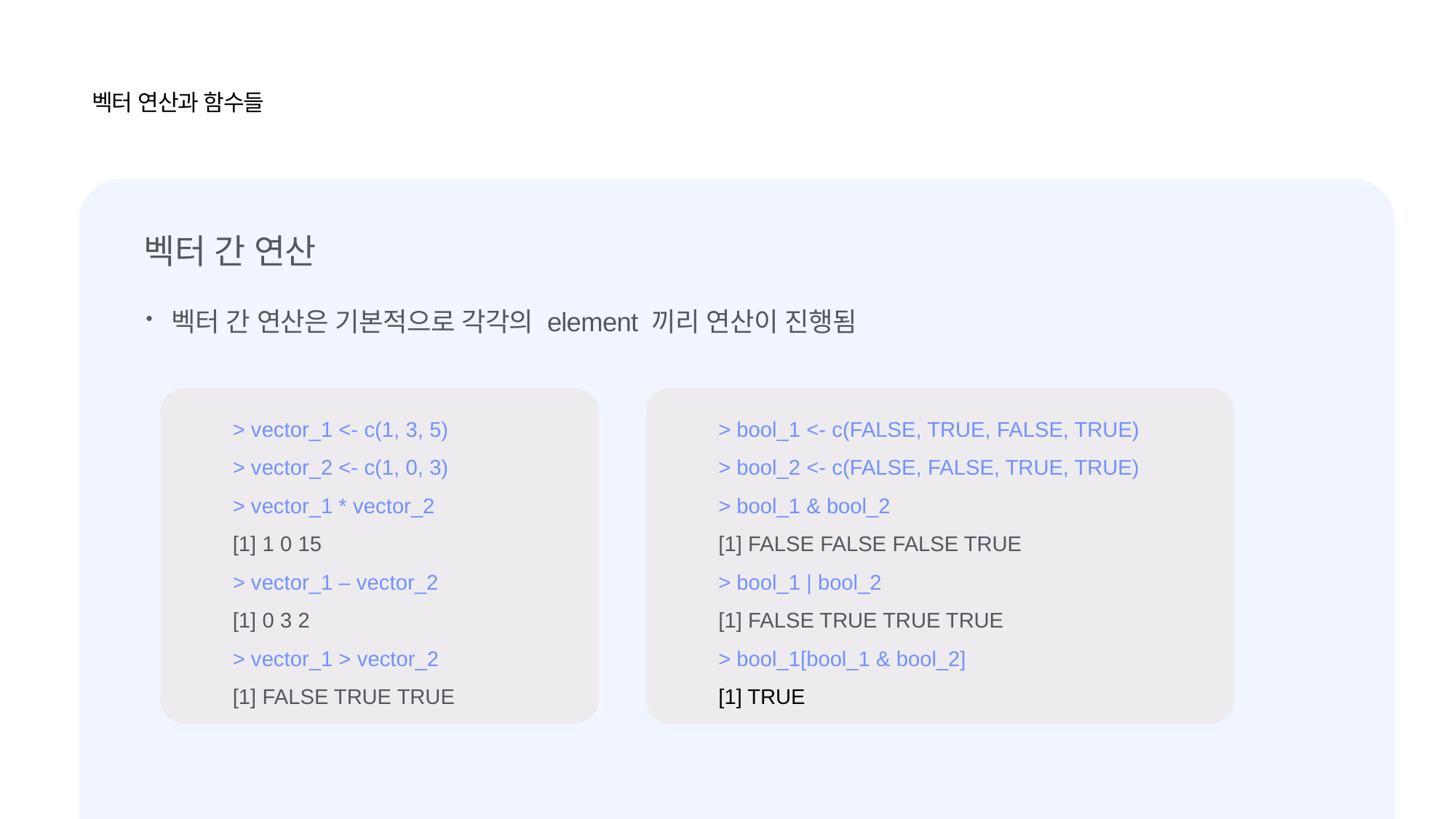

벡터 연산과 함수들

벡터 간 연산
벡터 간 연산은 기본적으로 각각의 element 끼리 연산이 진행됨
> vector_1 <- c(1, 3, 5)
> vector_2 <- c(1, 0, 3)
> vector_1 * vector_2
[1] 1 0 15
> vector_1 – vector_2
[1] 0 3 2
> vector_1 > vector_2
[1] FALSE TRUE TRUE
> bool_1 <- c(FALSE, TRUE, FALSE, TRUE)
> bool_2 <- c(FALSE, FALSE, TRUE, TRUE)
> bool_1 & bool_2
[1] FALSE FALSE FALSE TRUE
> bool_1 | bool_2
[1] FALSE TRUE TRUE TRUE
> bool_1[bool_1 & bool_2]
[1] TRUE